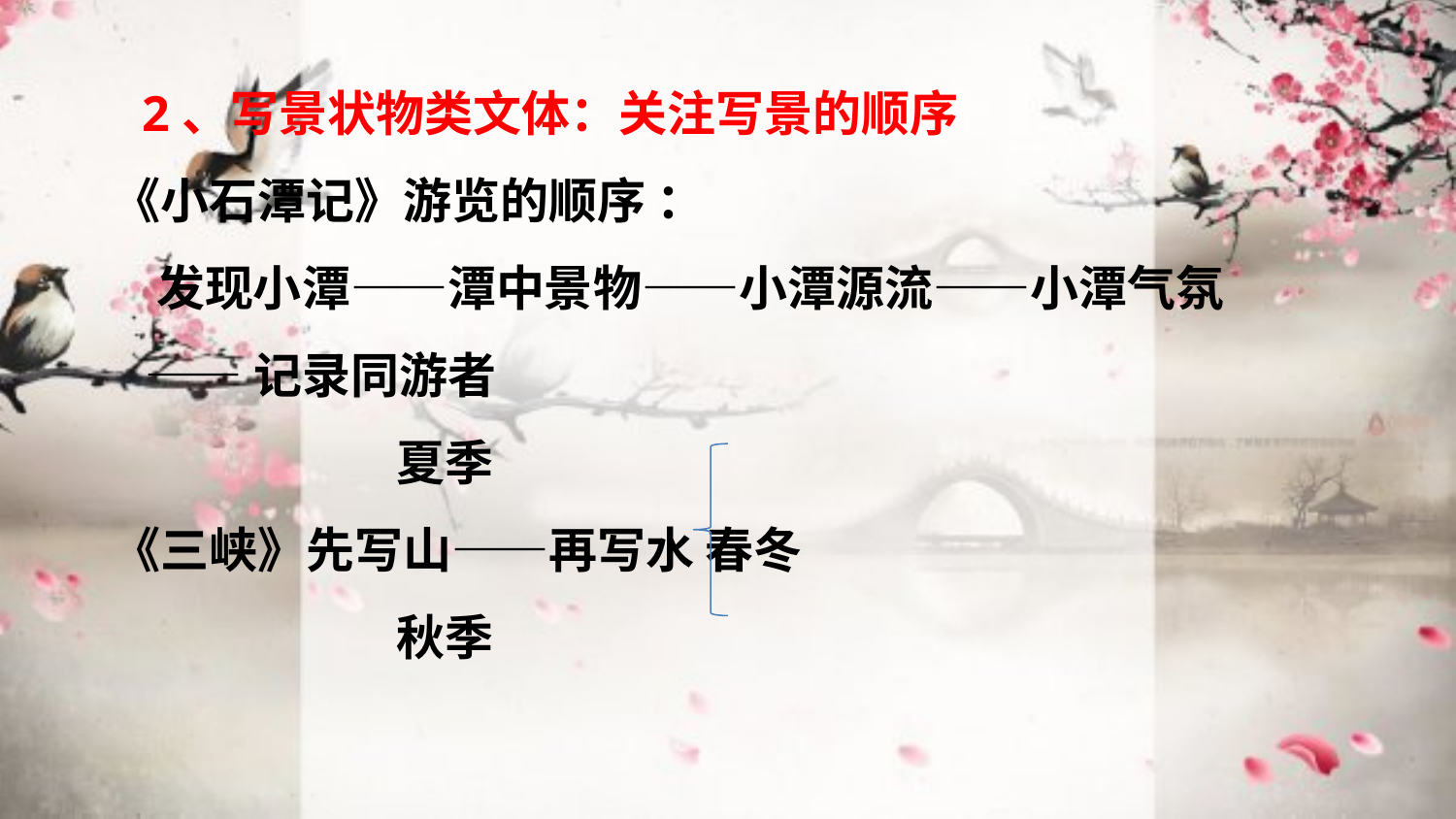

2、写景状物类文体：关注写景的顺序
《小石潭记》游览的顺序 ：
   发现小潭——潭中景物——小潭源流——小潭气氛
   ——记录同游者
                         夏季
《三峡》先写山——再写水 春冬
                         秋季